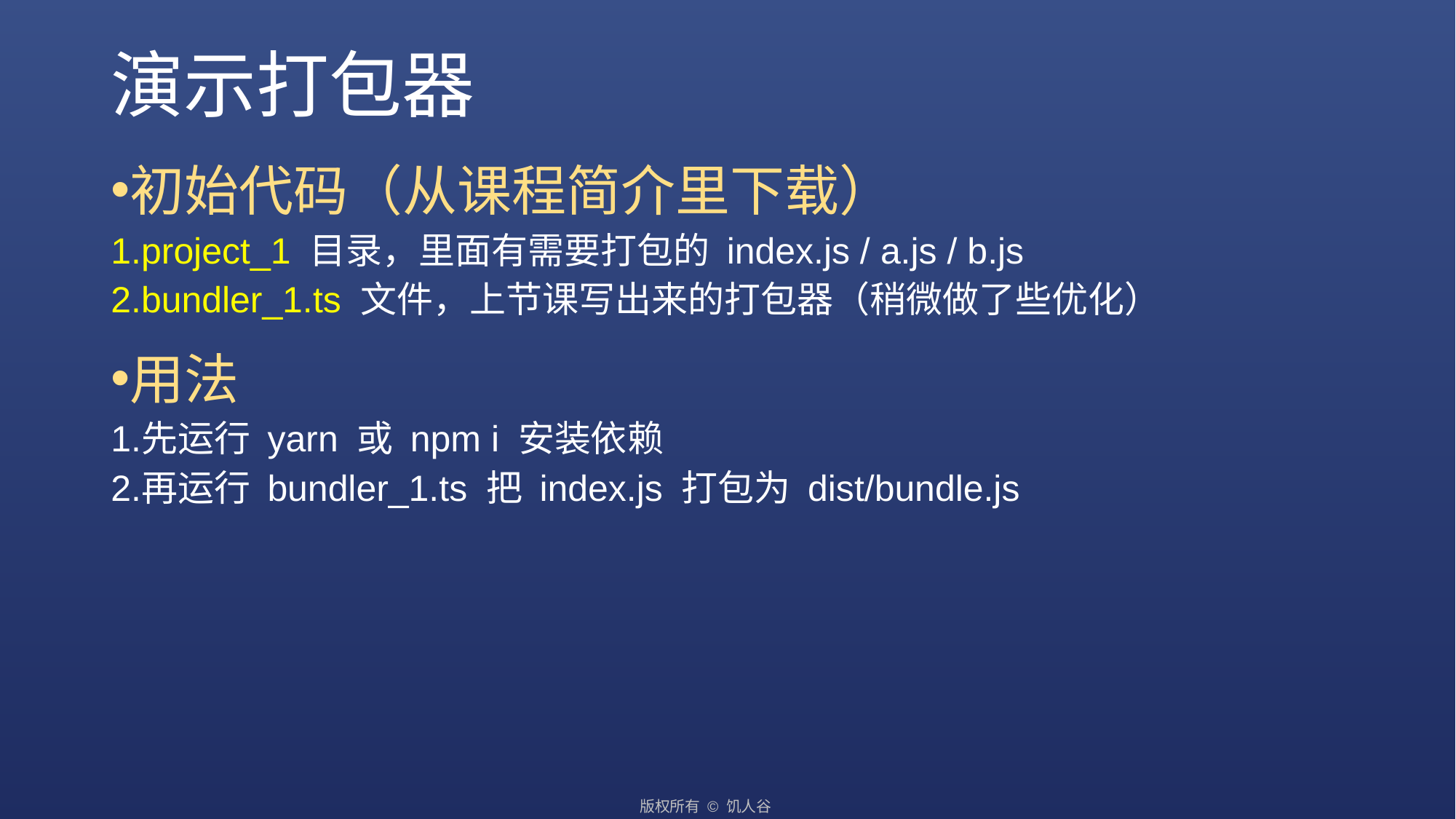

# 演示打包器
初始代码（从课程简介里下载）
project_1 目录，里面有需要打包的 index.js / a.js / b.js
bundler_1.ts 文件，上节课写出来的打包器（稍微做了些优化）
用法
先运行 yarn 或 npm i 安装依赖
再运行 bundler_1.ts 把 index.js 打包为 dist/bundle.js